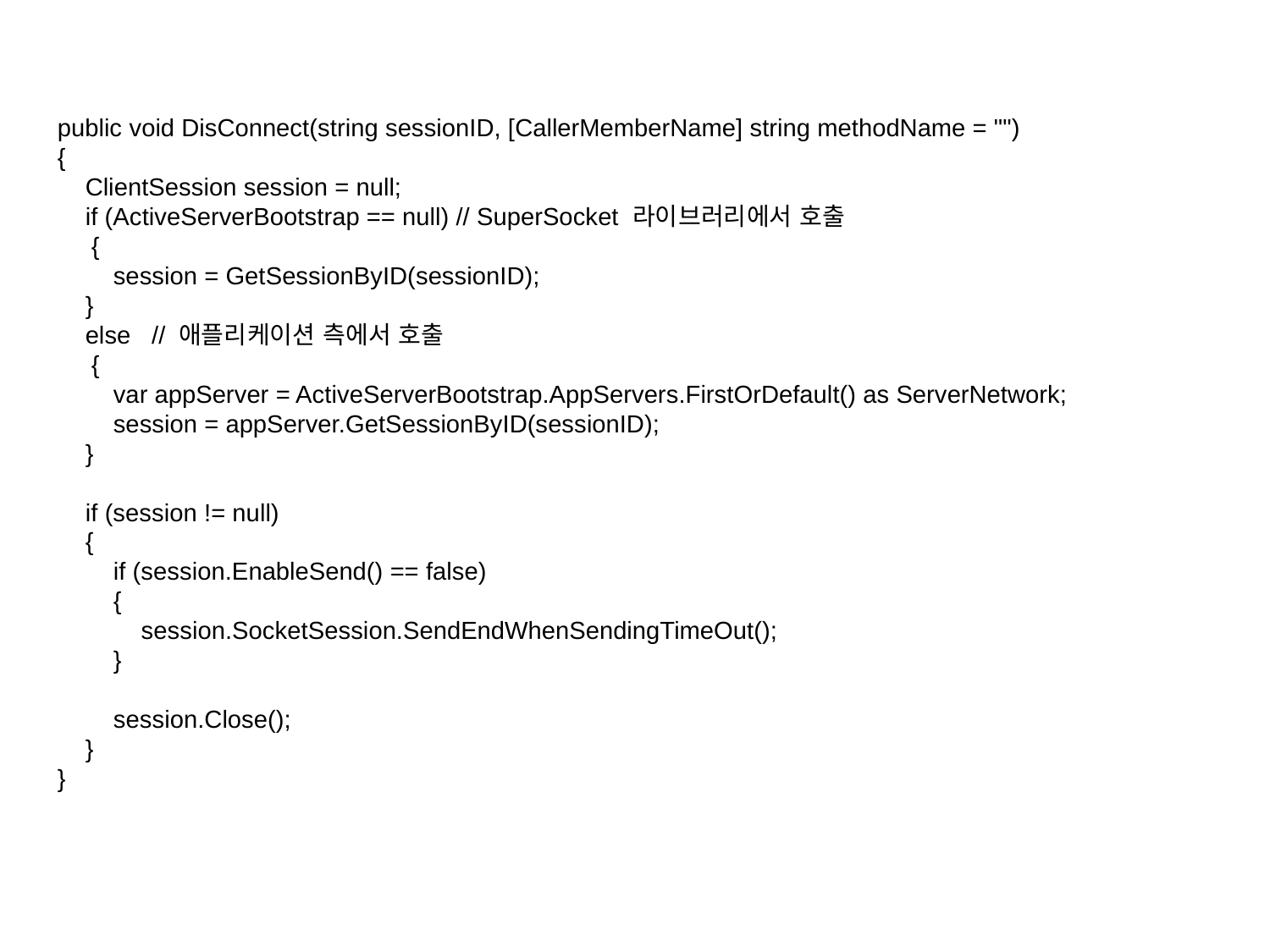

public void DisConnect(string sessionID, [CallerMemberName] string methodName = "")
{
    ClientSession session = null;
    if (ActiveServerBootstrap == null) // SuperSocket 라이브러리에서 호출
    {
        session = GetSessionByID(sessionID);
    }
    else   // 애플리케이션 측에서 호출
    {                
        var appServer = ActiveServerBootstrap.AppServers.FirstOrDefault() as ServerNetwork;
        session = appServer.GetSessionByID(sessionID);
    }
 
    if (session != null)
    {
        if (session.EnableSend() == false)
        {
            session.SocketSession.SendEndWhenSendingTimeOut();
        }

        session.Close();
    }
}